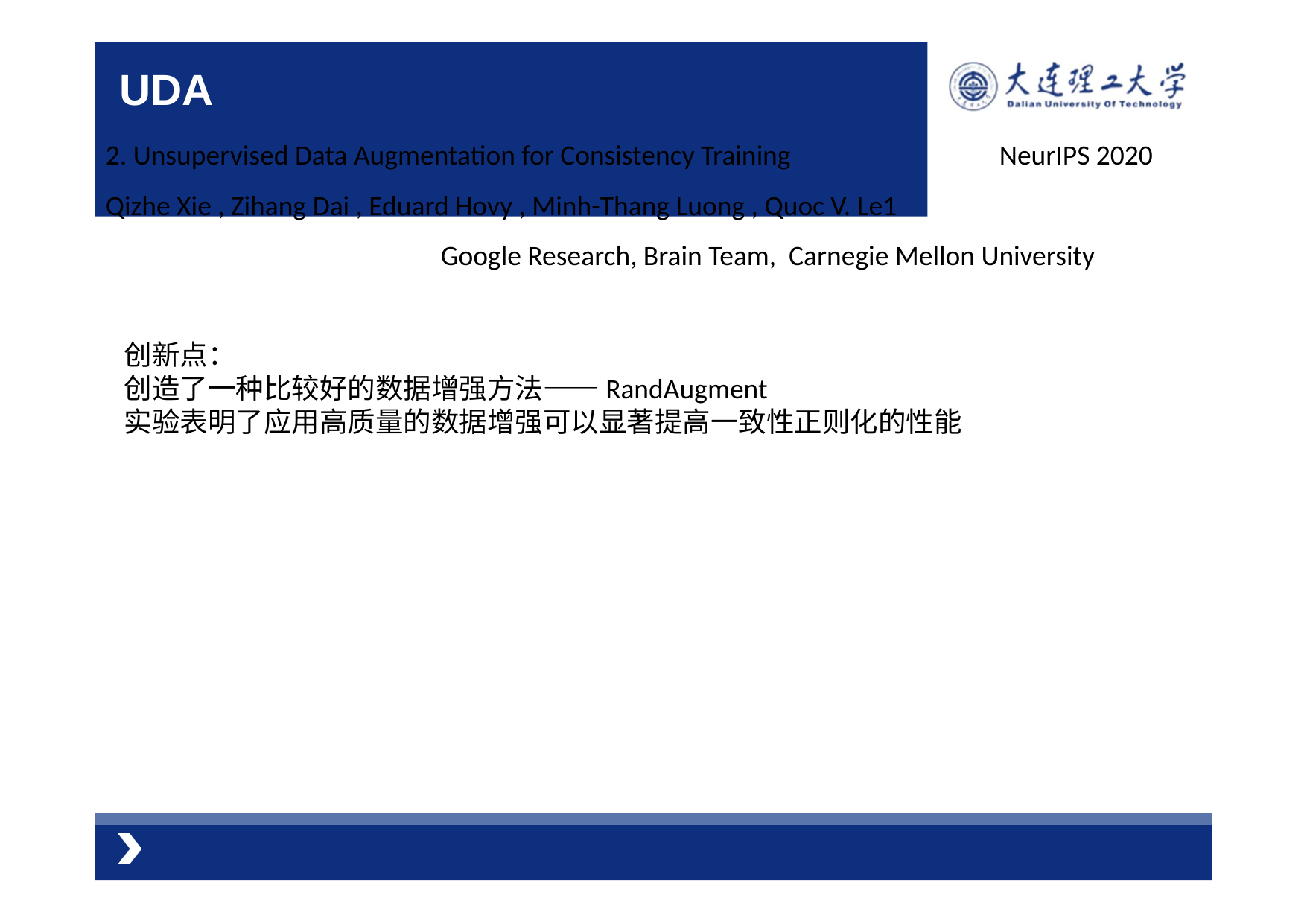

# UDA
2. Unsupervised Data Augmentation for Consistency Training		NeurIPS 2020
Qizhe Xie , Zihang Dai , Eduard Hovy , Minh-Thang Luong , Quoc V. Le1
			Google Research, Brain Team,  Carnegie Mellon University
创新点：
创造了一种比较好的数据增强方法——RandAugment
实验表明了应用高质量的数据增强可以显著提高一致性正则化的性能